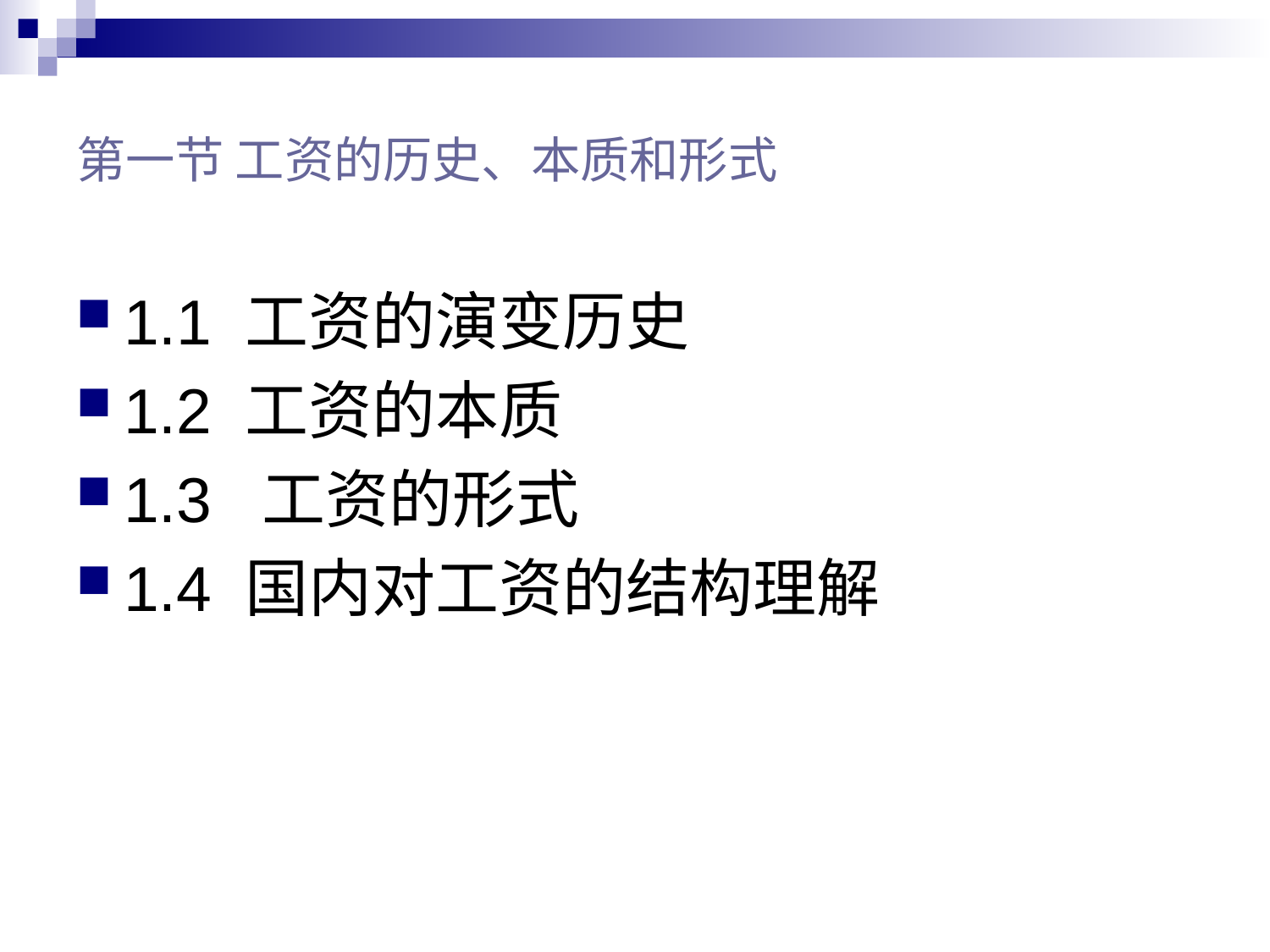

# 第一节 工资的历史、本质和形式
1.1 工资的演变历史
1.2 工资的本质
1.3  工资的形式
1.4 国内对工资的结构理解
10